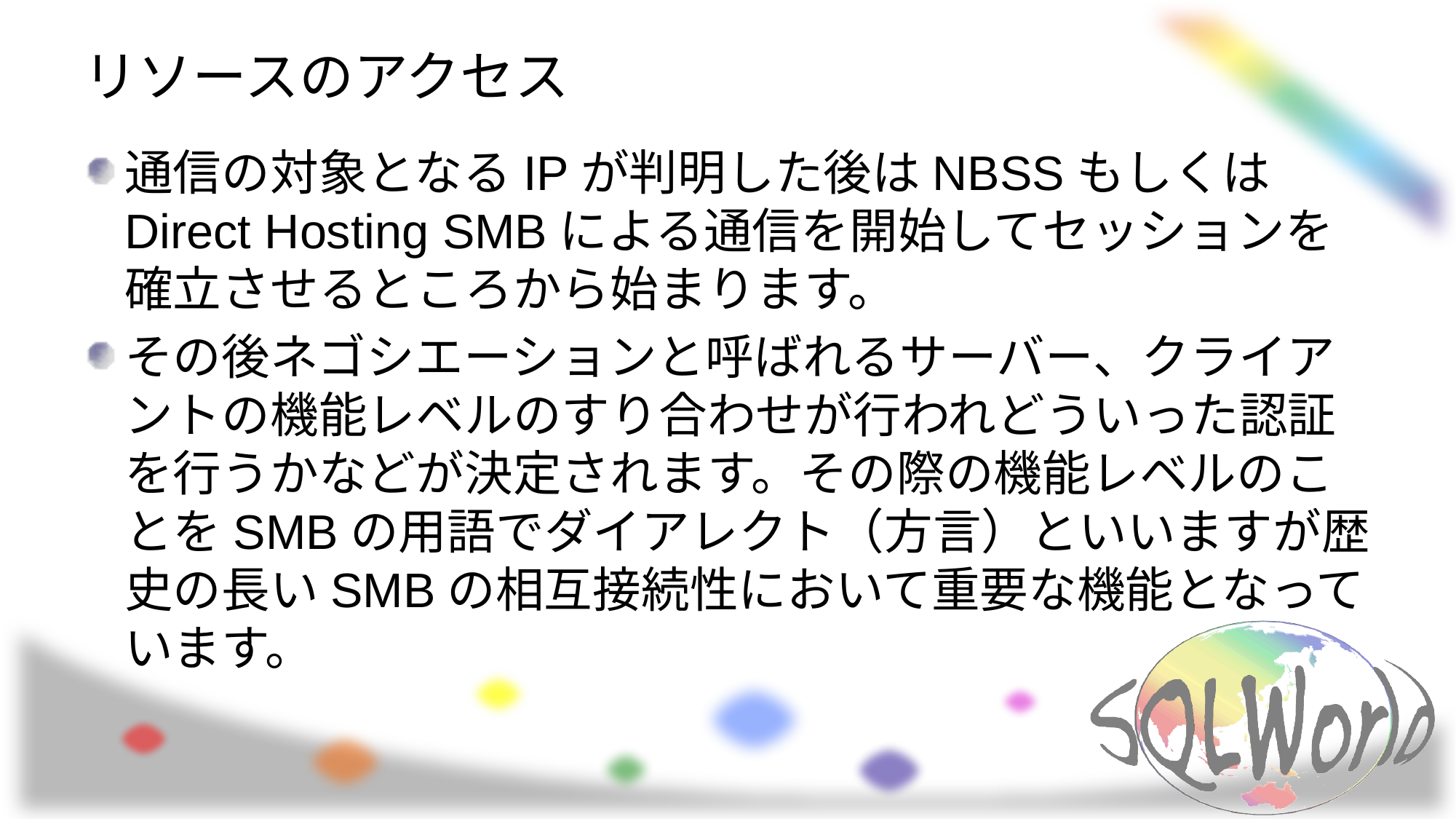

# リソースのアクセス
通信の対象となるIPが判明した後はNBSSもしくはDirect Hosting SMBによる通信を開始してセッションを確立させるところから始まります。
その後ネゴシエーションと呼ばれるサーバー、クライアントの機能レベルのすり合わせが行われどういった認証を行うかなどが決定されます。その際の機能レベルのことをSMBの用語でダイアレクト（方言）といいますが歴史の長いSMBの相互接続性において重要な機能となっています。